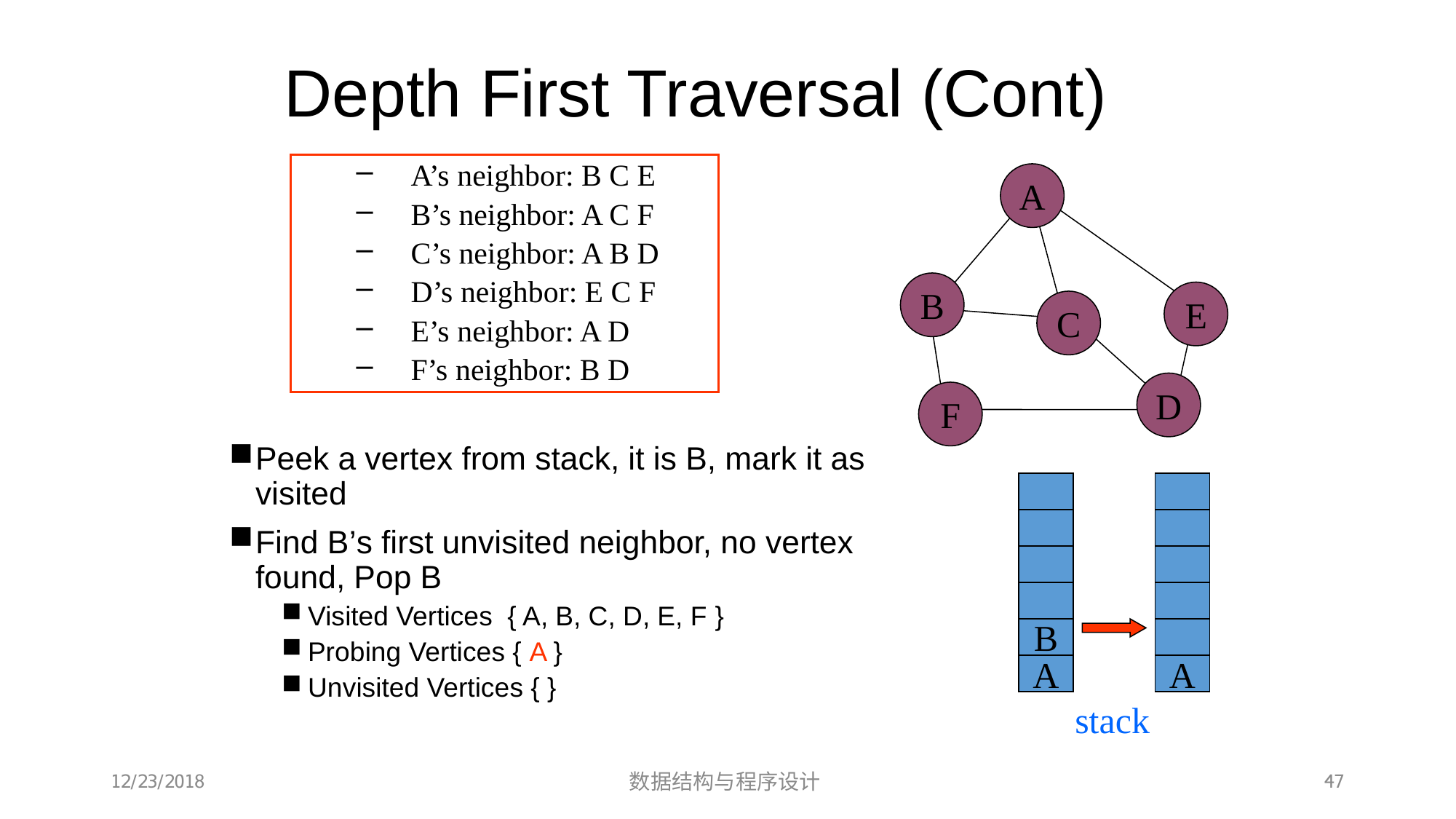

# Depth First Traversal (Cont)
A’s neighbor: B C E
B’s neighbor: A C F
C’s neighbor: A B D
D’s neighbor: E C F
E’s neighbor: A D
F’s neighbor: B D
A

B
E
C

D
F

Peek a vertex from stack, it is B, mark it as visited
Find B’s first unvisited neighbor, no vertex found, Pop B
Visited Vertices  { A, B, C, D, E, F }
Probing Vertices { A }
Unvisited Vertices { }

B

A
A
stack
12/23/2018
数据结构与程序设计
47